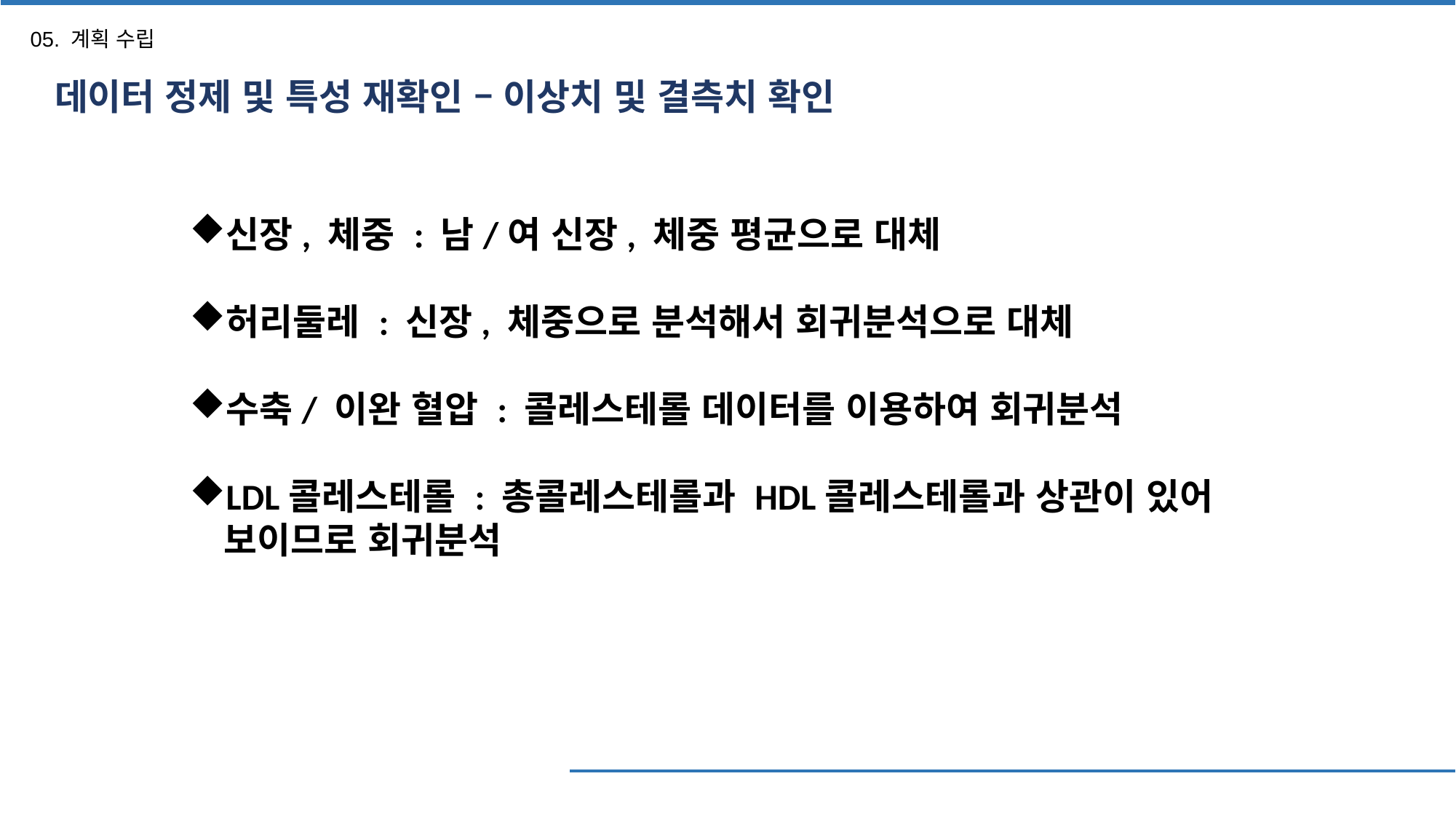

05. 계획 수립
데이터 정제 및 특성 재확인 – 이상치 및 결측치 확인

신장, 체중 : 남/여 신장, 체중 평균으로 대체

허리둘레 : 신장, 체중으로 분석해서 회귀분석으로 대체

수축/ 이완 혈압 : 콜레스테롤 데이터를 이용하여 회귀분석

LDL콜레스테롤 : 총콜레스테롤과 HDL콜레스테롤과 상관이 있어 보이므로 회귀분석